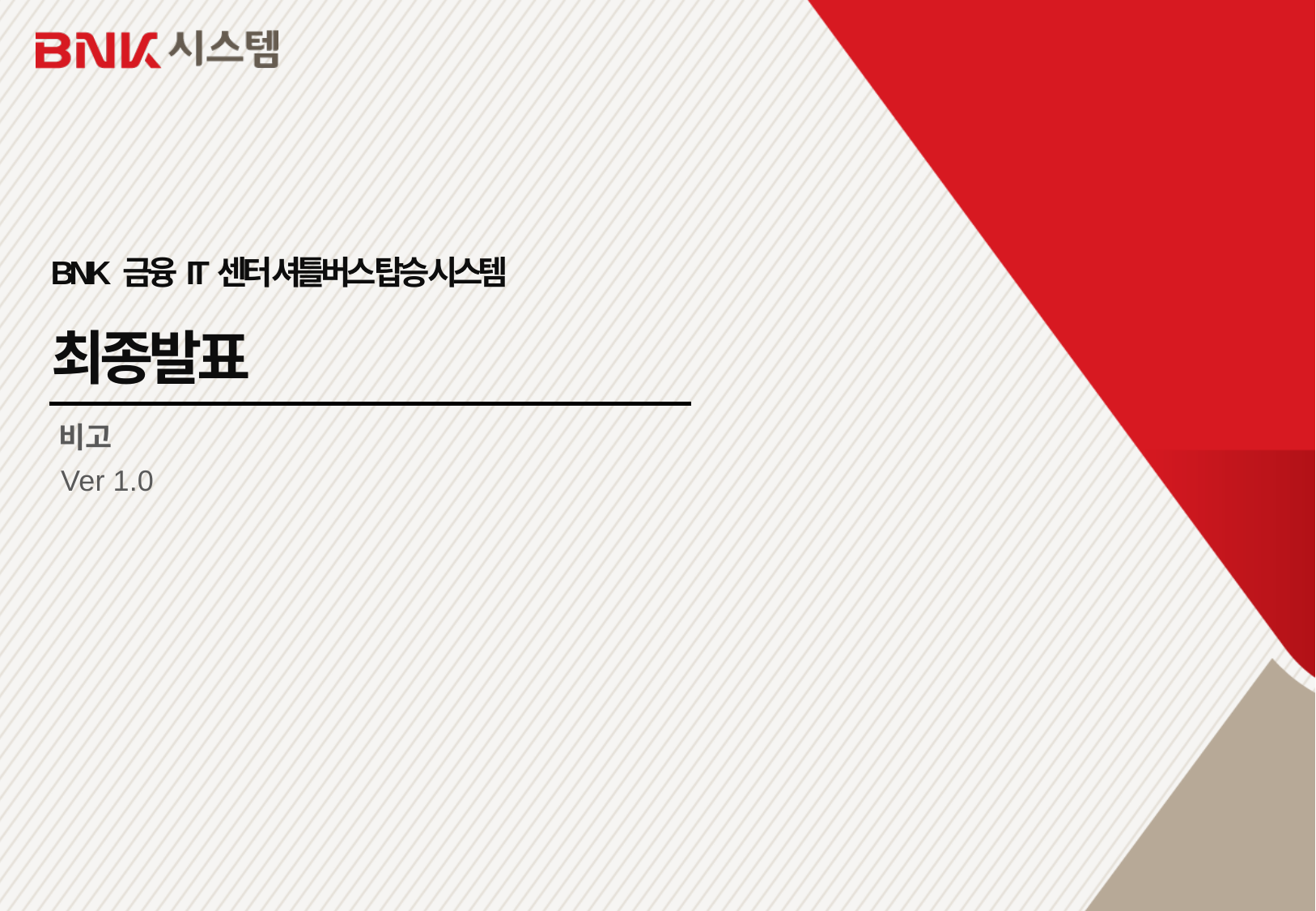

BNK 금융IT센터 셔틀버스 탑승 시스템
최종발표
비고
Ver 1.0